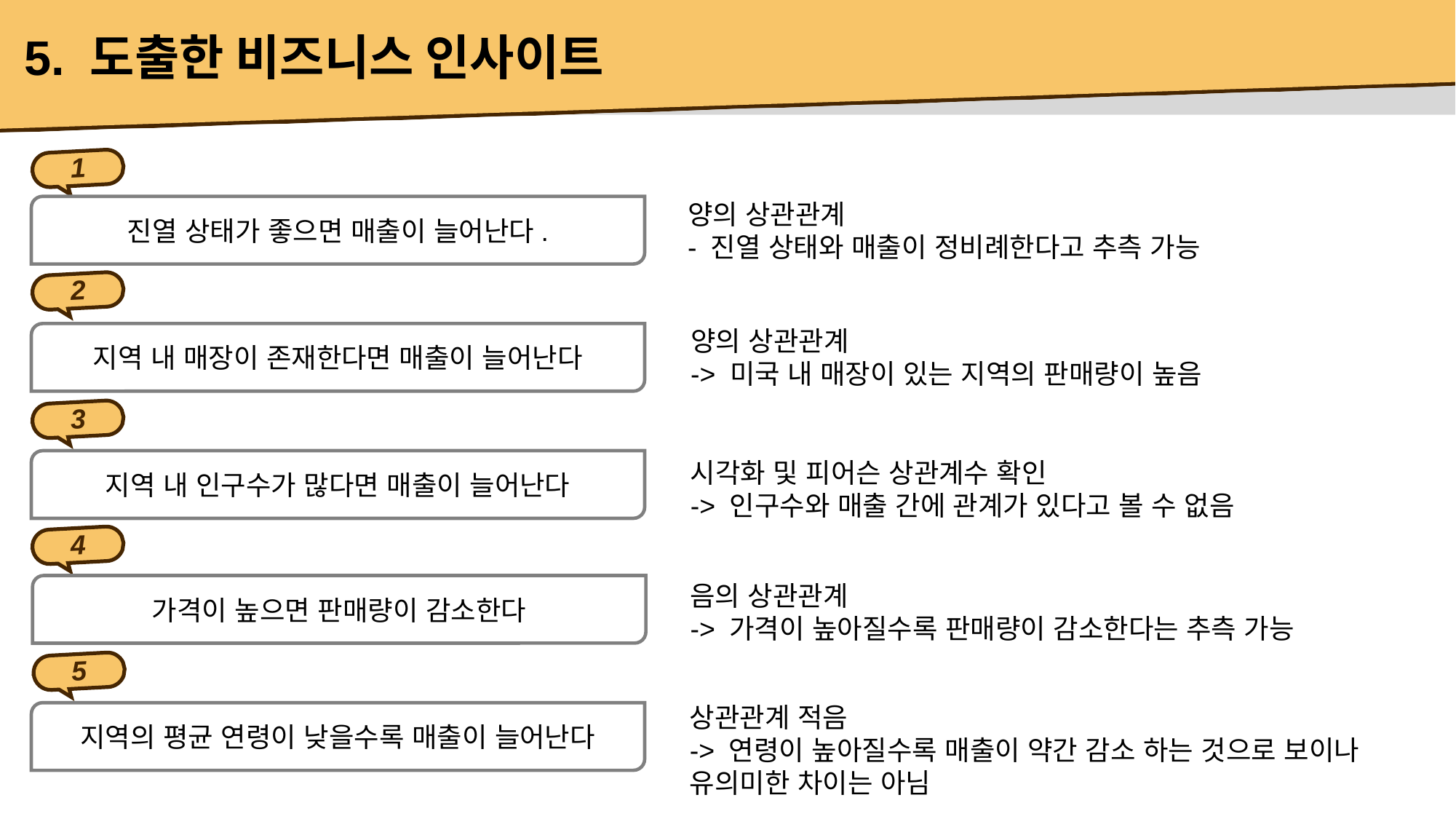

5. 도출한 비즈니스 인사이트
1
양의 상관관계
- 진열 상태와 매출이 정비례한다고 추측 가능
진열 상태가 좋으면 매출이 늘어난다.
2
양의 상관관계
-> 미국 내 매장이 있는 지역의 판매량이 높음
지역 내 매장이 존재한다면 매출이 늘어난다
3
시각화 및 피어슨 상관계수 확인
-> 인구수와 매출 간에 관계가 있다고 볼 수 없음
지역 내 인구수가 많다면 매출이 늘어난다
4
음의 상관관계
-> 가격이 높아질수록 판매량이 감소한다는 추측 가능
가격이 높으면 판매량이 감소한다
5
상관관계 적음
-> 연령이 높아질수록 매출이 약간 감소 하는 것으로 보이나
유의미한 차이는 아님
지역의 평균 연령이 낮을수록 매출이 늘어난다